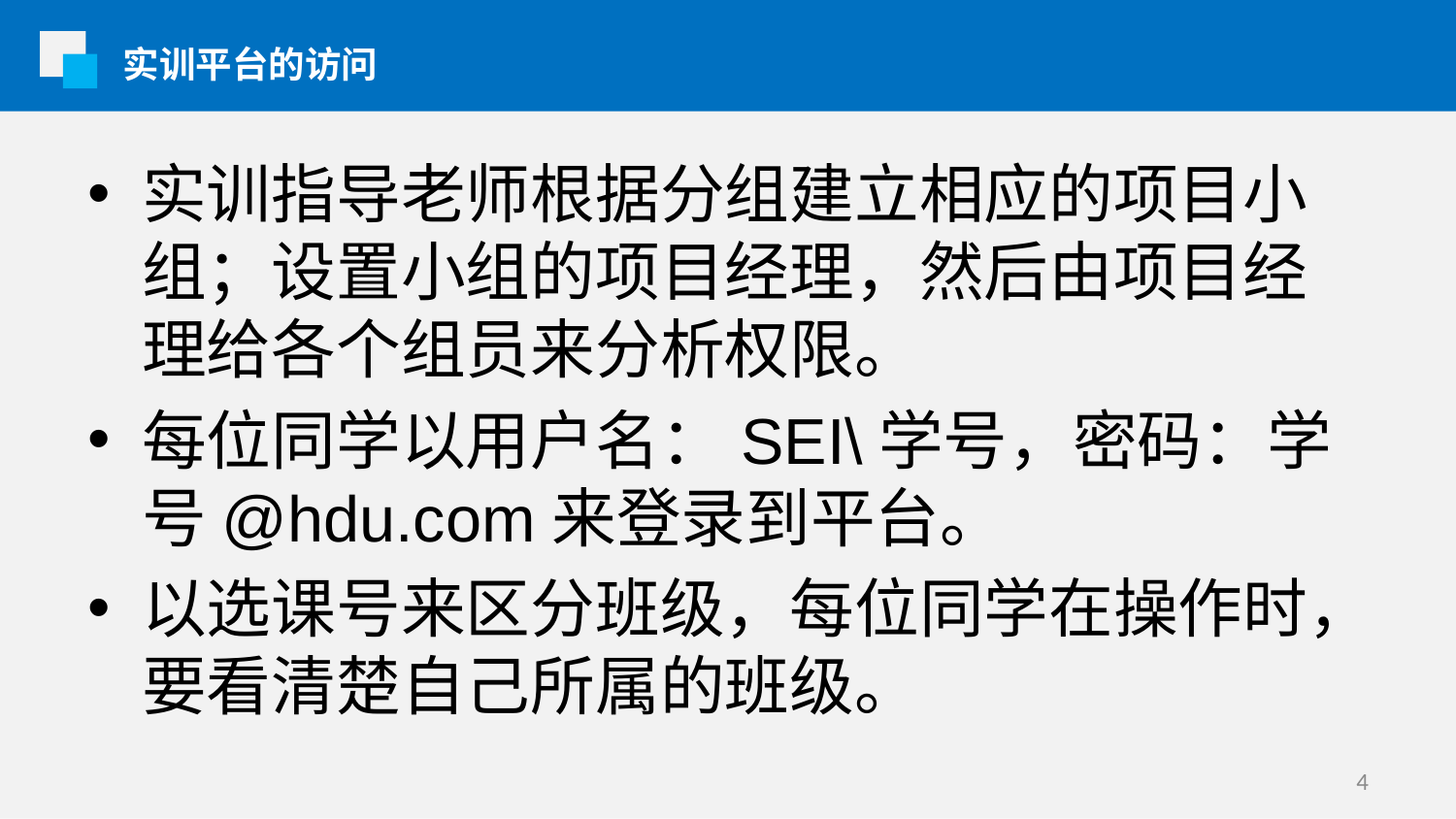

实训平台的访问

实训指导老师根据分组建立相应的项目小组；设置小组的项目经理，然后由项目经理给各个组员来分析权限。
每位同学以用户名：SEI\学号，密码：学号@hdu.com来登录到平台。
以选课号来区分班级，每位同学在操作时，要看清楚自己所属的班级。
4